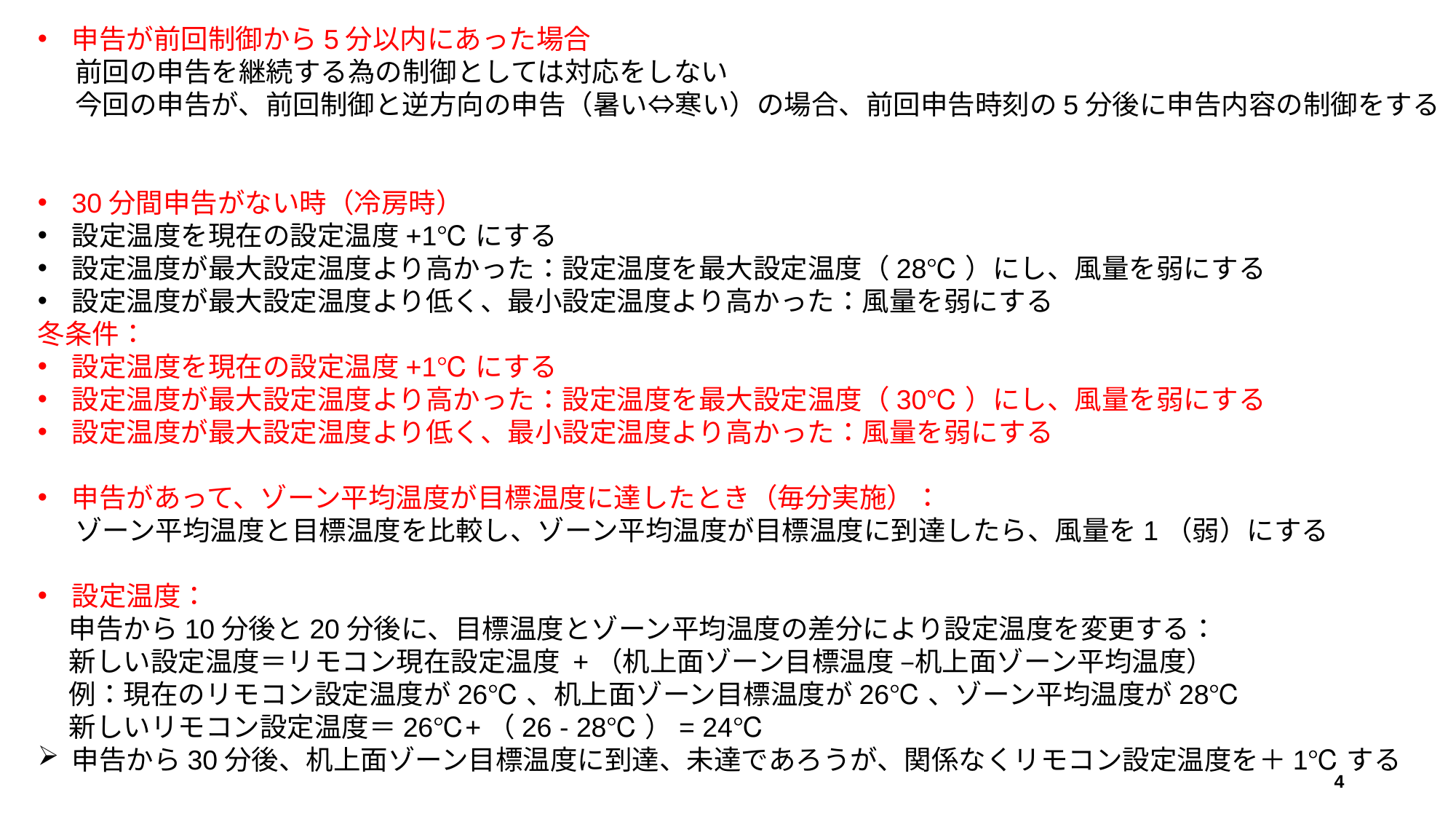

申告が前回制御から5分以内にあった場合
     前回の申告を継続する為の制御としては対応をしない
     今回の申告が、前回制御と逆方向の申告（暑い⇔寒い）の場合、前回申告時刻の5分後に申告内容の制御をする

30分間申告がない時（冷房時）
設定温度を現在の設定温度+1℃にする
設定温度が最大設定温度より高かった：設定温度を最大設定温度（28℃）にし、風量を弱にする
設定温度が最大設定温度より低く、最小設定温度より高かった：風量を弱にする
冬条件：
設定温度を現在の設定温度+1℃にする
設定温度が最大設定温度より高かった：設定温度を最大設定温度（30℃）にし、風量を弱にする
設定温度が最大設定温度より低く、最小設定温度より高かった：風量を弱にする

申告があって、ゾーン平均温度が目標温度に達したとき（毎分実施）：
     ゾーン平均温度と目標温度を比較し、ゾーン平均温度が目標温度に到達したら、風量を1（弱）にする

設定温度：
    申告から10分後と20分後に、目標温度とゾーン平均温度の差分により設定温度を変更する：
    新しい設定温度＝リモコン現在設定温度 +（机上面ゾーン目標温度 –机上面ゾーン平均温度）
    例：現在のリモコン設定温度が26℃、机上面ゾーン目標温度が26℃、ゾーン平均温度が28℃
    新しいリモコン設定温度＝26℃+（26 - 28℃）= 24℃
申告から30分後、机上面ゾーン目標温度に到達、未達であろうが、関係なくリモコン設定温度を＋1℃する
4